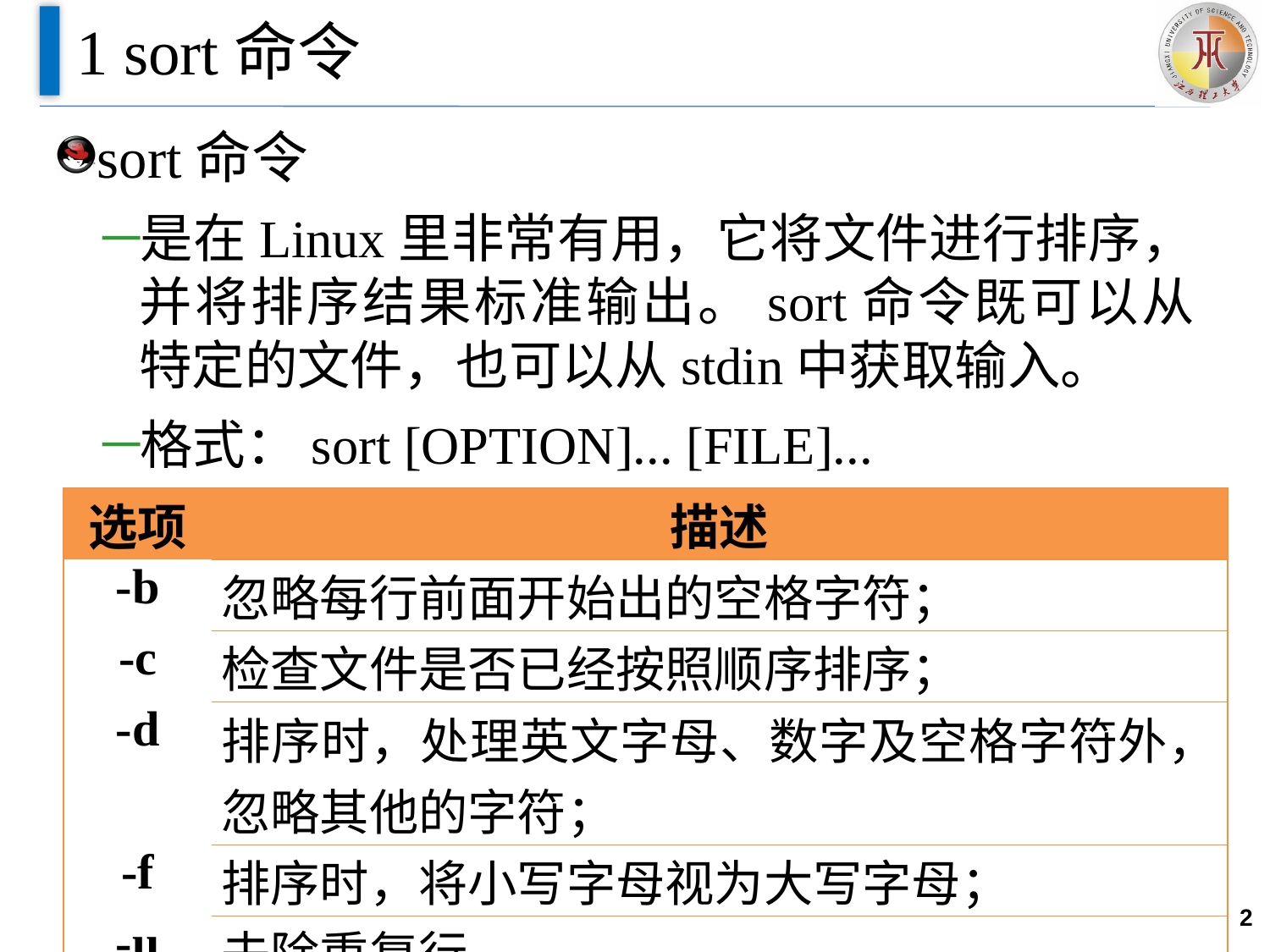

# 1 sort命令
sort命令
是在Linux里非常有用，它将文件进行排序，并将排序结果标准输出。sort命令既可以从特定的文件，也可以从stdin中获取输入。
格式：sort [OPTION]... [FILE]...
| 选项 | 描述 |
| --- | --- |
| -b | 忽略每行前面开始出的空格字符； |
| -c | 检查文件是否已经按照顺序排序； |
| -d | 排序时，处理英文字母、数字及空格字符外，忽略其他的字符； |
| -f | 排序时，将小写字母视为大写字母； |
| -u | 去除重复行 |
2